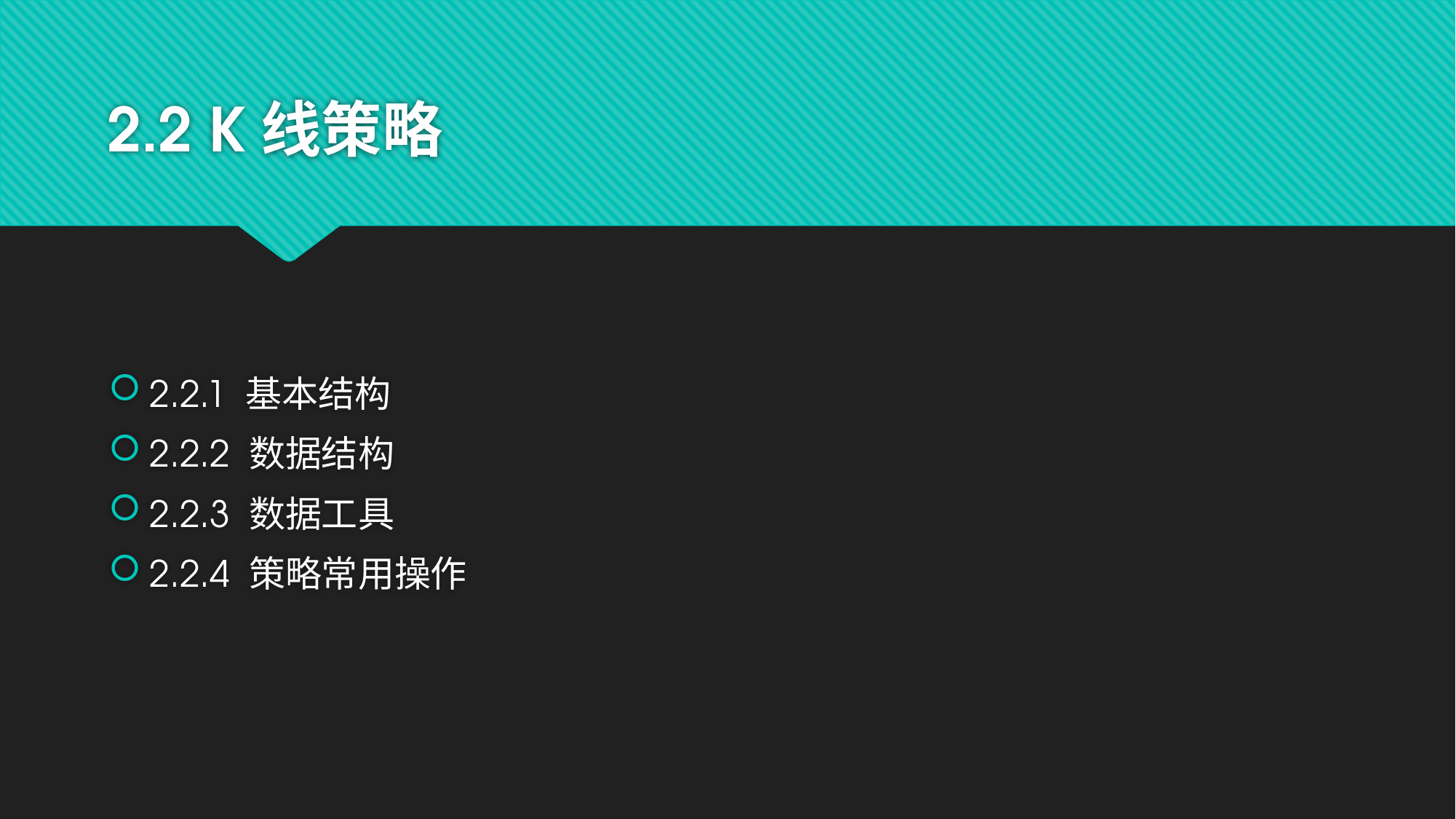

# 2.2 K线策略
2.2.1 基本结构
2.2.2 数据结构
2.2.3 数据工具
2.2.4 策略常用操作